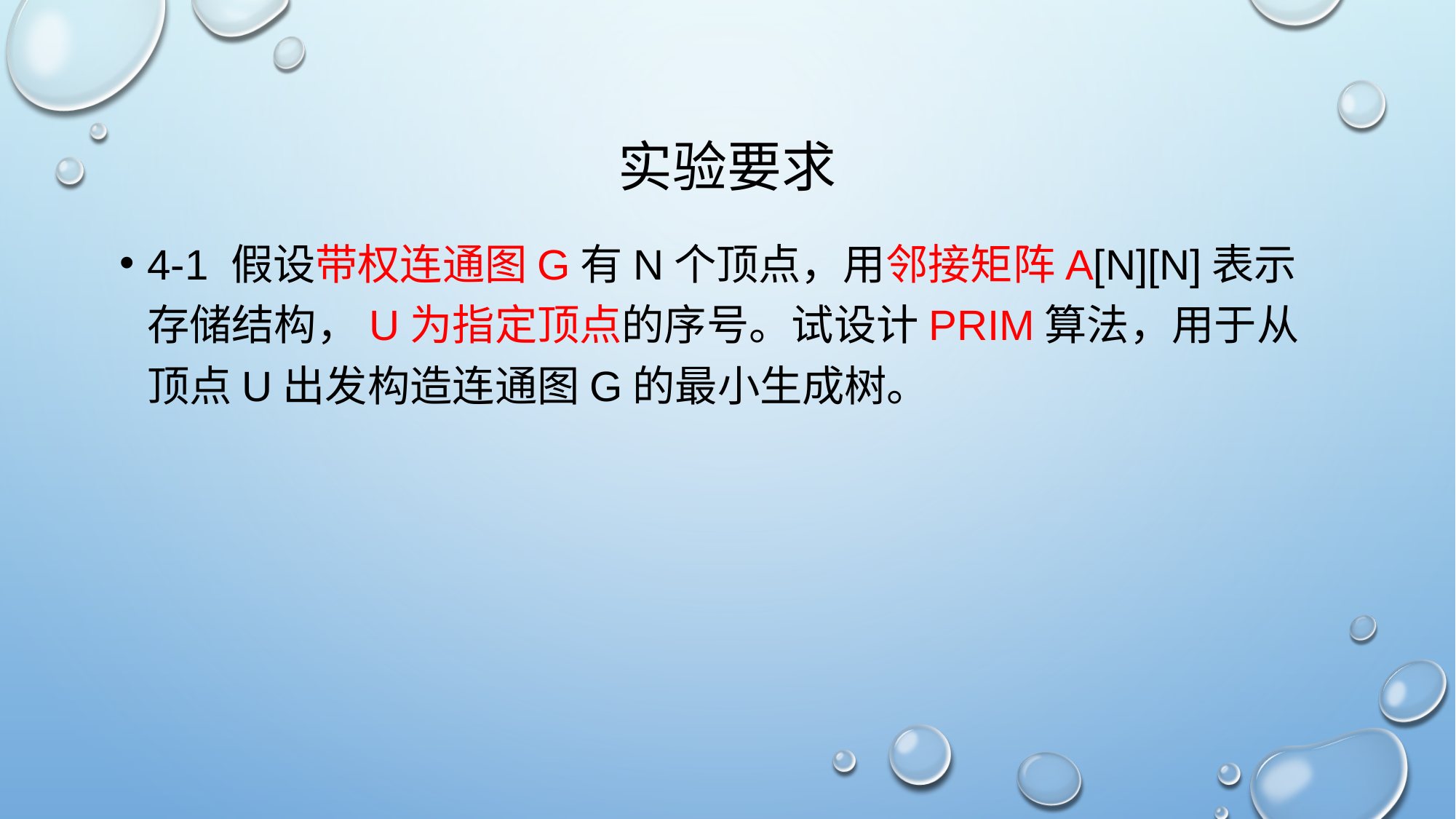

# 实验要求
4-1 假设带权连通图G有n个顶点，用邻接矩阵A[n][n]表示存储结构，u为指定顶点的序号。试设计Prim算法，用于从顶点u出发构造连通图G的最小生成树。